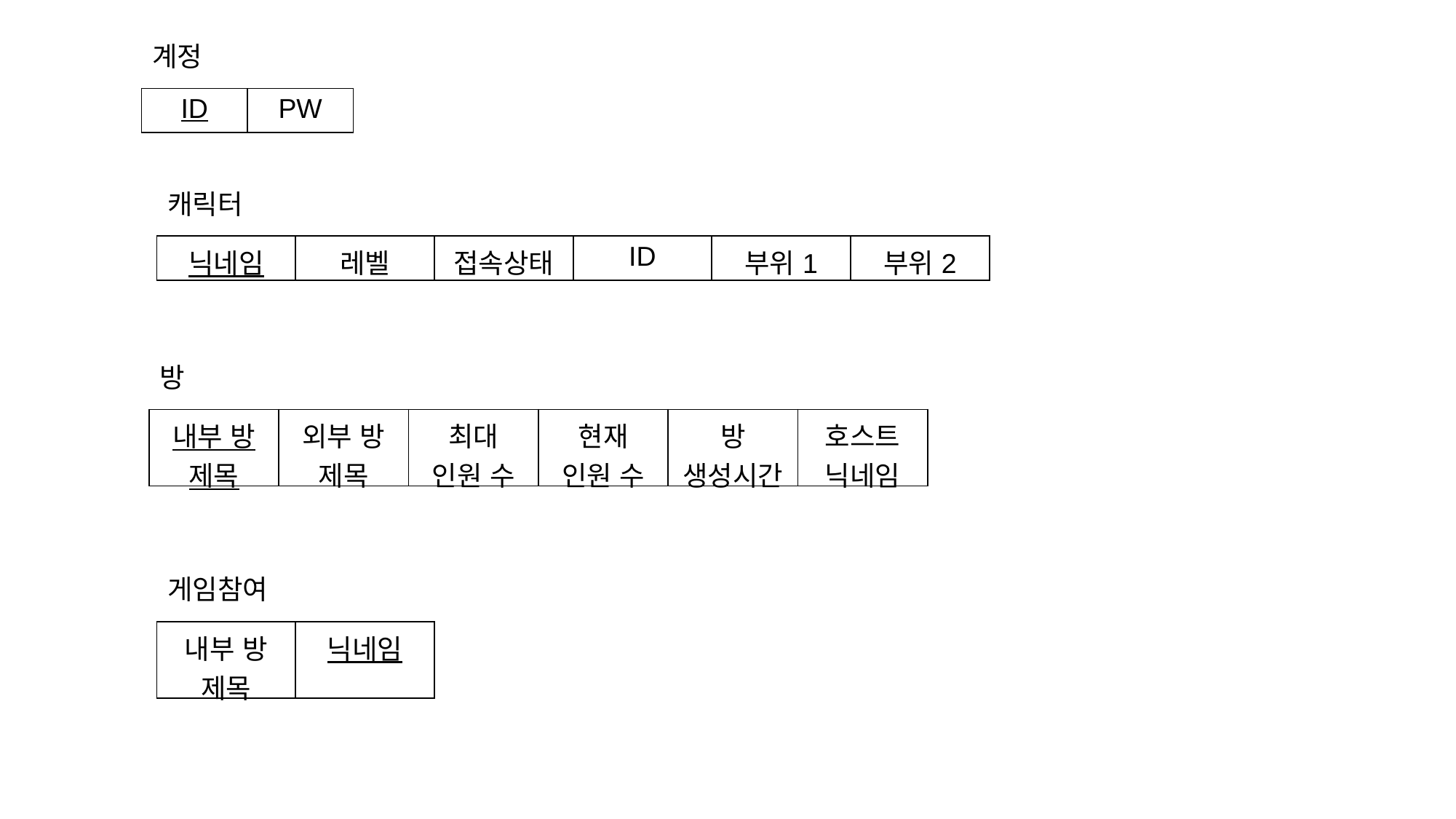

계정
| ID | PW |
| --- | --- |
캐릭터
| 닉네임 | 레벨 | 접속상태 | ID | 부위1 | 부위2 |
| --- | --- | --- | --- | --- | --- |
방
| 내부 방 제목 | 외부 방 제목 | 최대 인원 수 | 현재 인원 수 | 방 생성시간 | 호스트 닉네임 |
| --- | --- | --- | --- | --- | --- |
게임참여
| 내부 방 제목 | 닉네임 |
| --- | --- |